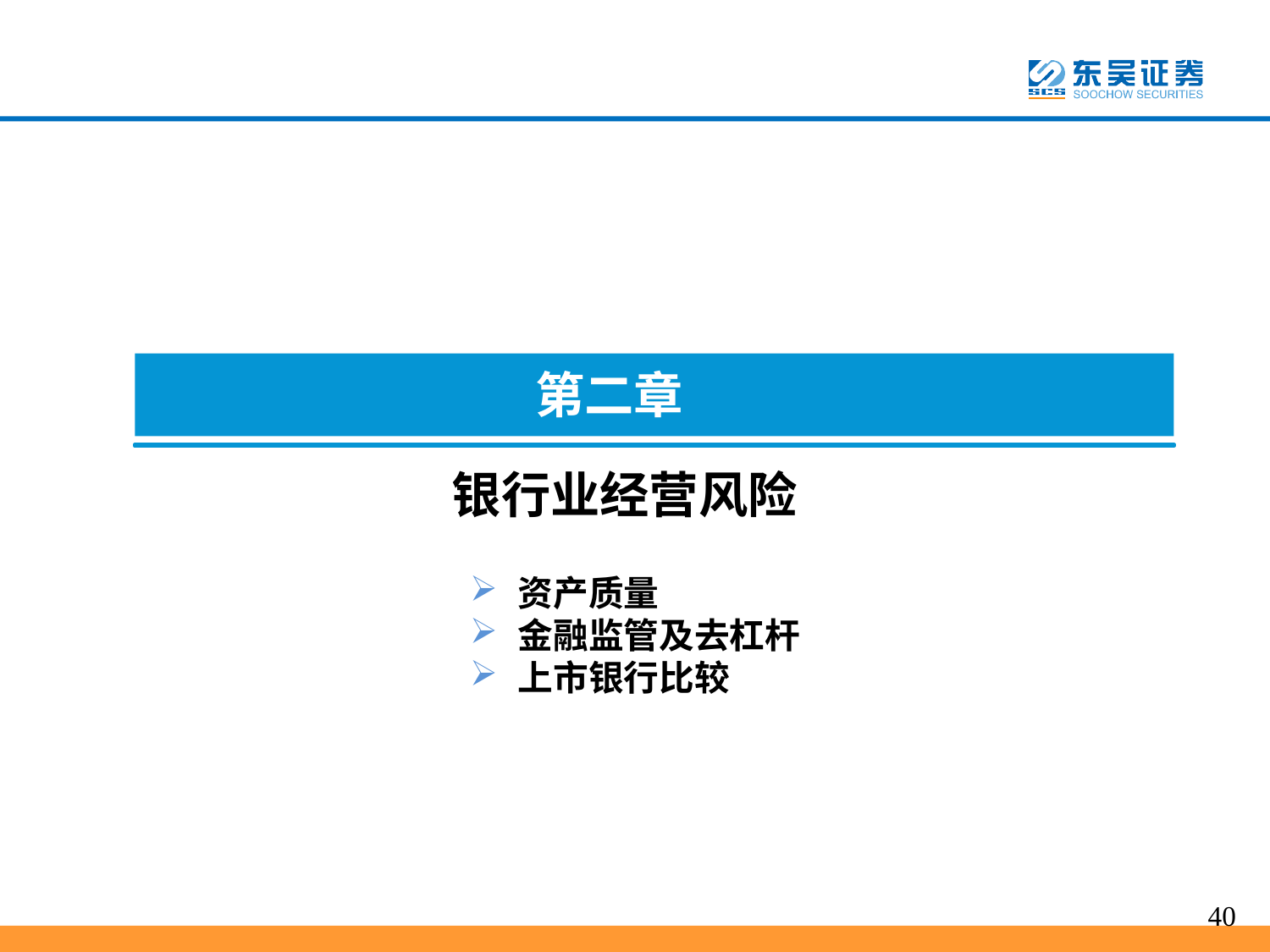

# 第二章

银行业经营风险
	资产质量
金融监管及去杠杆
上市银行比较
40